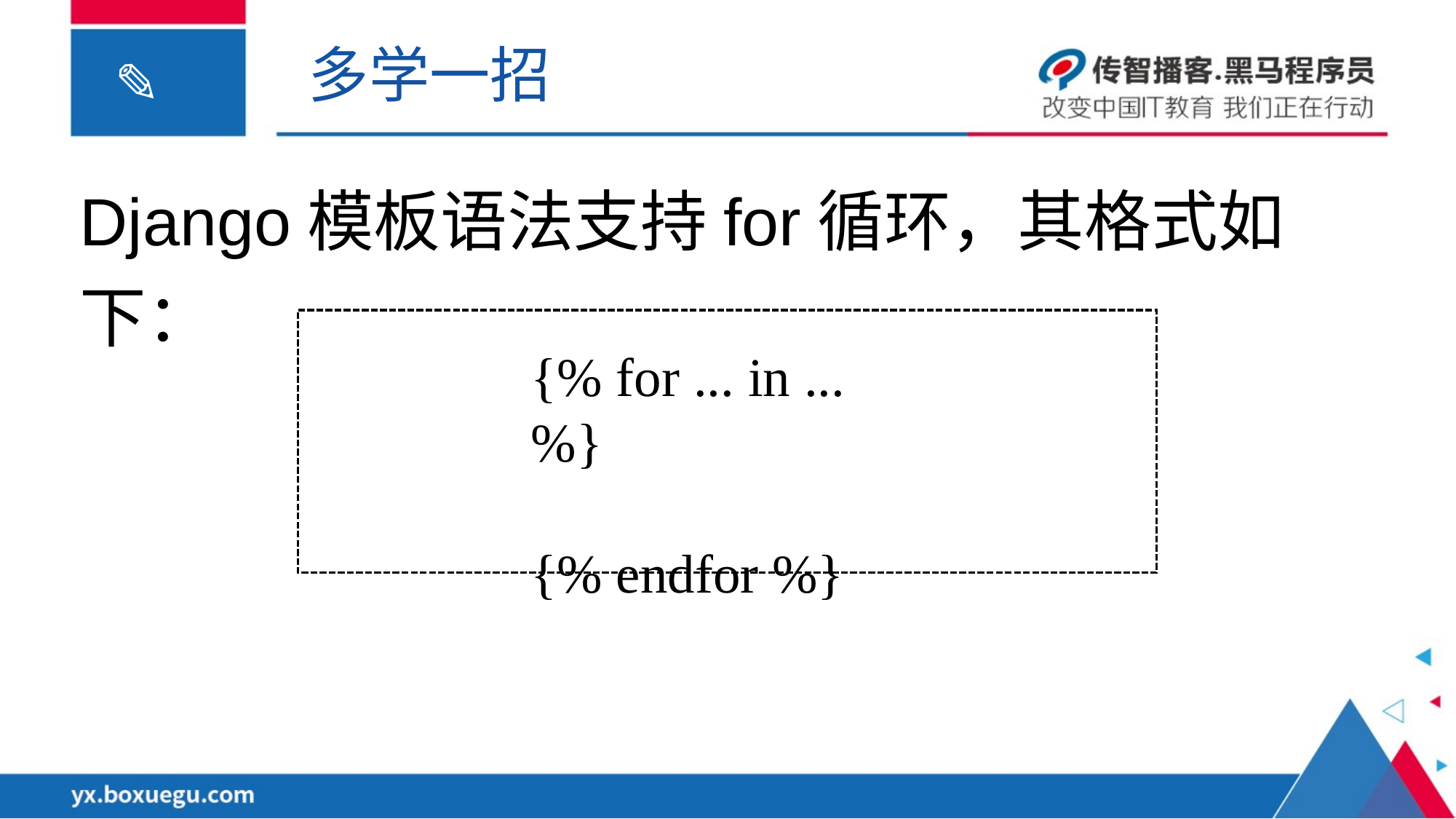

多学一招
Django模板语法支持for循环，其格式如下：

{% for ... in ... %}

{% endfor %}